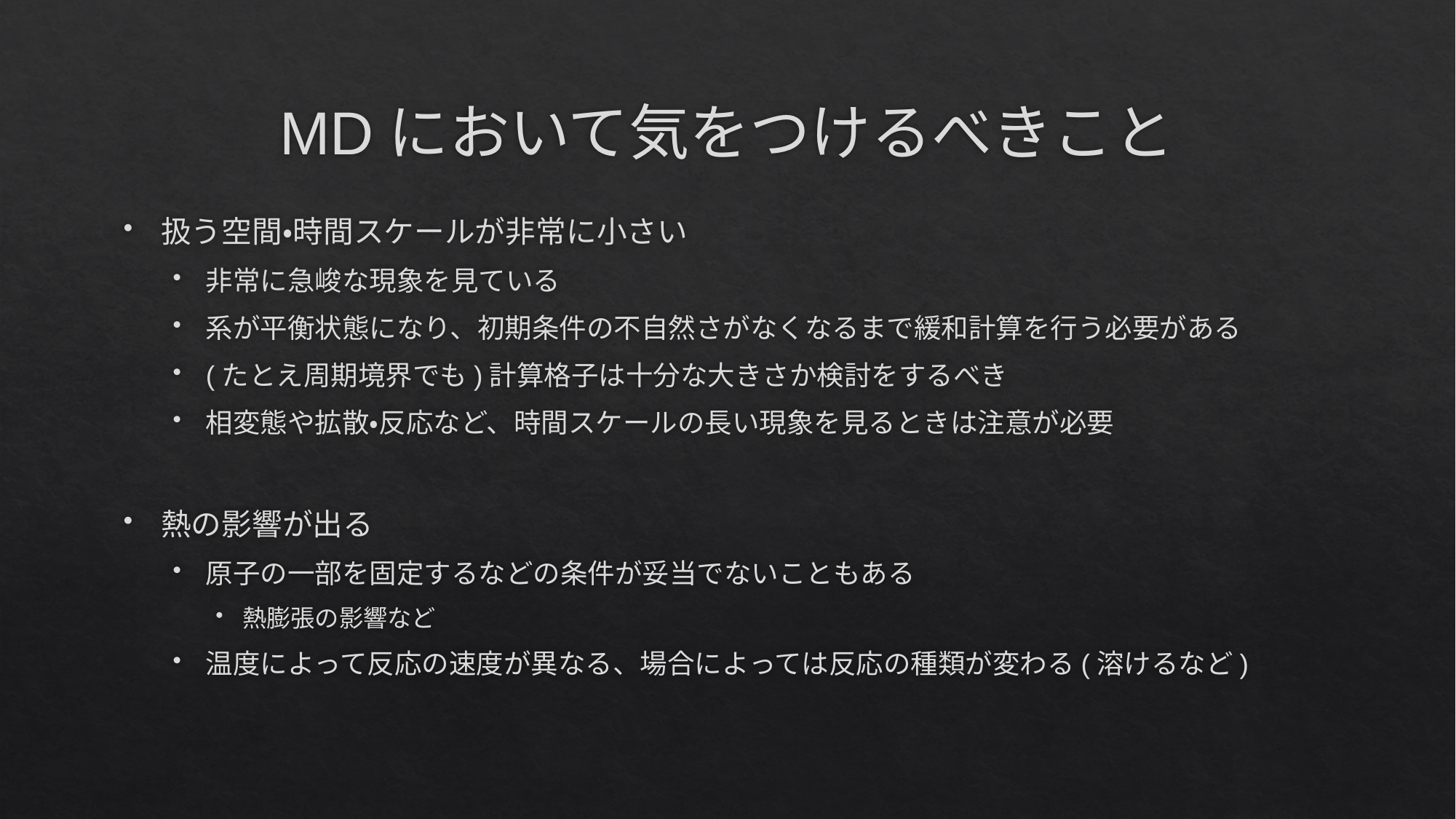

# MDにおいて気をつけるべきこと
扱う空間・時間スケールが非常に小さい
非常に急峻な現象を見ている
系が平衡状態になり、初期条件の不自然さがなくなるまで緩和計算を行う必要がある
(たとえ周期境界でも)計算格子は十分な大きさか検討をするべき
相変態や拡散・反応など、時間スケールの長い現象を見るときは注意が必要

熱の影響が出る
原子の一部を固定するなどの条件が妥当でないこともある
熱膨張の影響など
温度によって反応の速度が異なる、場合によっては反応の種類が変わる(溶けるなど)